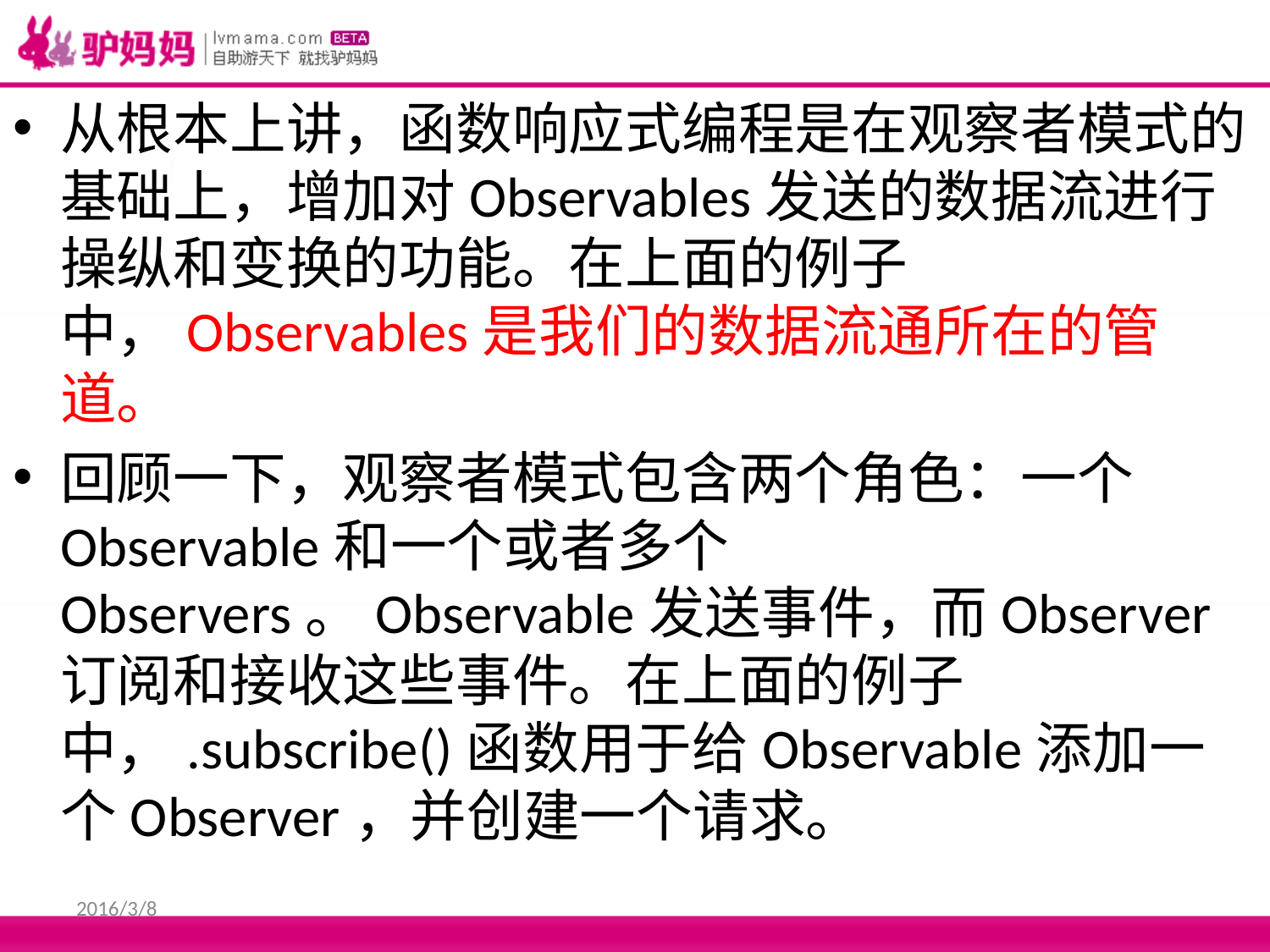

从根本上讲，函数响应式编程是在观察者模式的基础上，增加对Observables发送的数据流进行操纵和变换的功能。在上面的例子中，Observables是我们的数据流通所在的管道。
回顾一下，观察者模式包含两个角色：一个Observable和一个或者多个Observers。Observable发送事件，而Observer订阅和接收这些事件。在上面的例子中，.subscribe()函数用于给Observable添加一个Observer，并创建一个请求。
2016/3/8